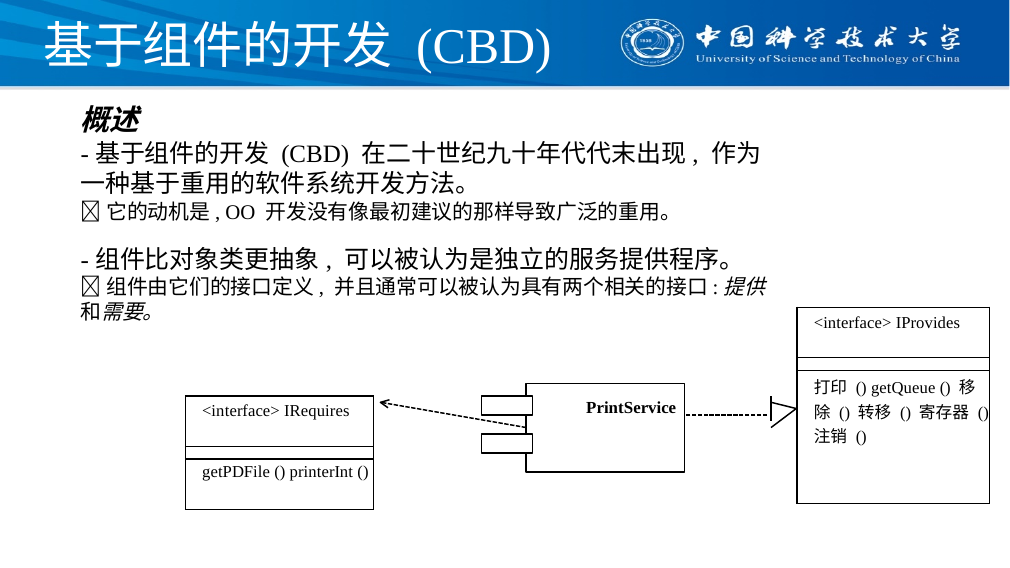

# 基于组件的开发 (CBD)
概述
-基于组件的开发 (CBD) 在二十世纪九十年代代末出现, 作为一种基于重用的软件系统开发方法。
÷它的动机是, OO 开发没有像最初建议的那样导致广泛的重用。
-组件比对象类更抽象, 可以被认为是独立的服务提供程序。
÷组件由它们的接口定义, 并且通常可以被认为具有两个相关的接口:提供和需要。

| <interface> IProvides |
| --- |
|  |
| 打印 () getQueue () 移除 () 转移 () 寄存器 () 注销 () |
2

| <interface> IRequires |
| --- |
|  |
| getPDFile () printerInt () |
PrintService